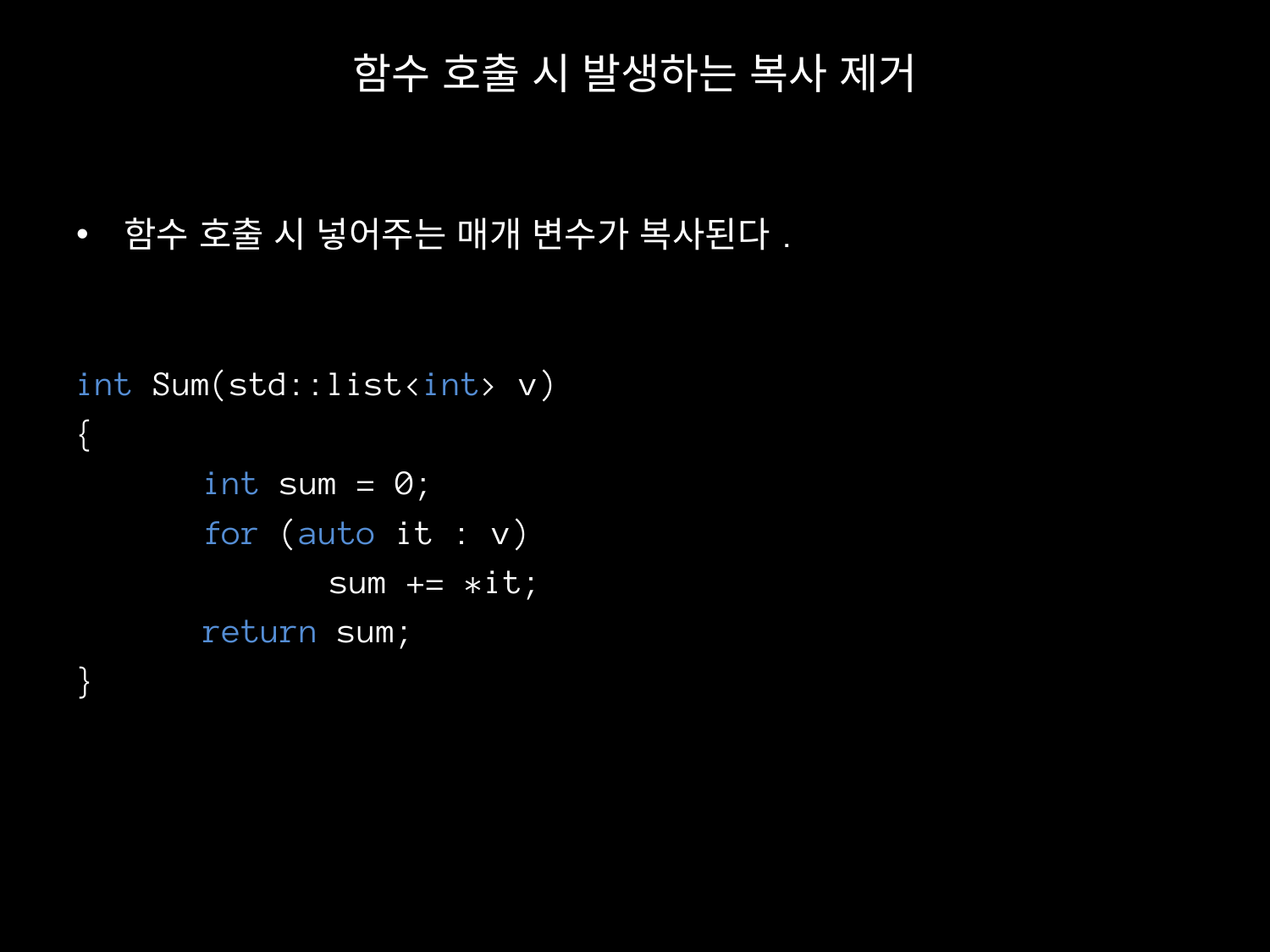

# 함수 호출 시 발생하는 복사 제거
함수 호출 시 넣어주는 매개 변수가 복사된다.

int Sum(std::list<int> v)
{
	int sum = 0;
	for (auto it : v)
		sum += *it;
	return sum;
}